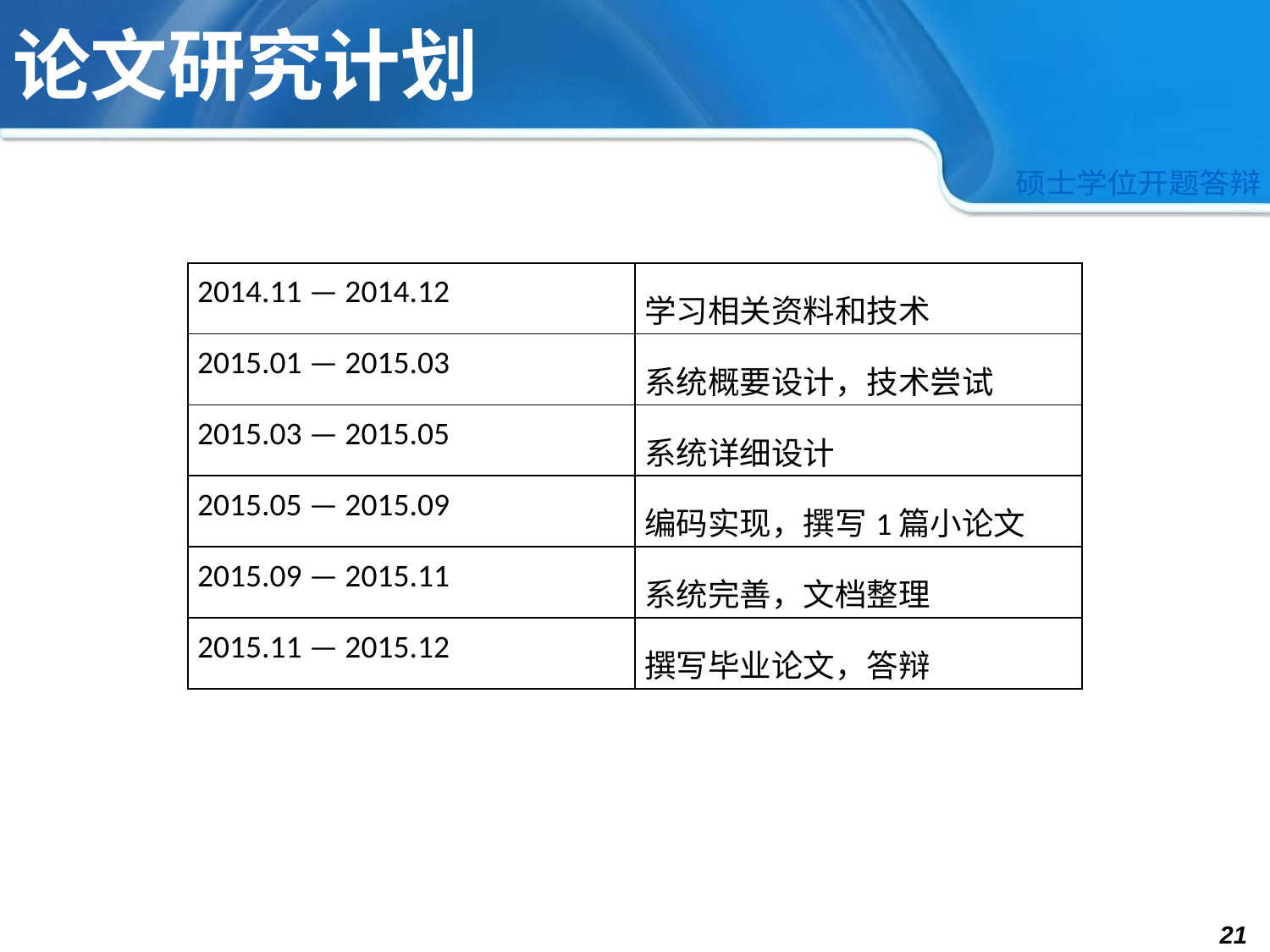

# 论文研究计划

| 2014.11 — 2014.12 | 学习相关资料和技术 |
| --- | --- |
| 2015.01 — 2015.03 | 系统概要设计，技术尝试 |
| 2015.03 — 2015.05 | 系统详细设计 |
| 2015.05 — 2015.09 | 编码实现，撰写1篇小论文 |
| 2015.09 — 2015.11 | 系统完善，文档整理 |
| 2015.11 — 2015.12 | 撰写毕业论文，答辩 |
21